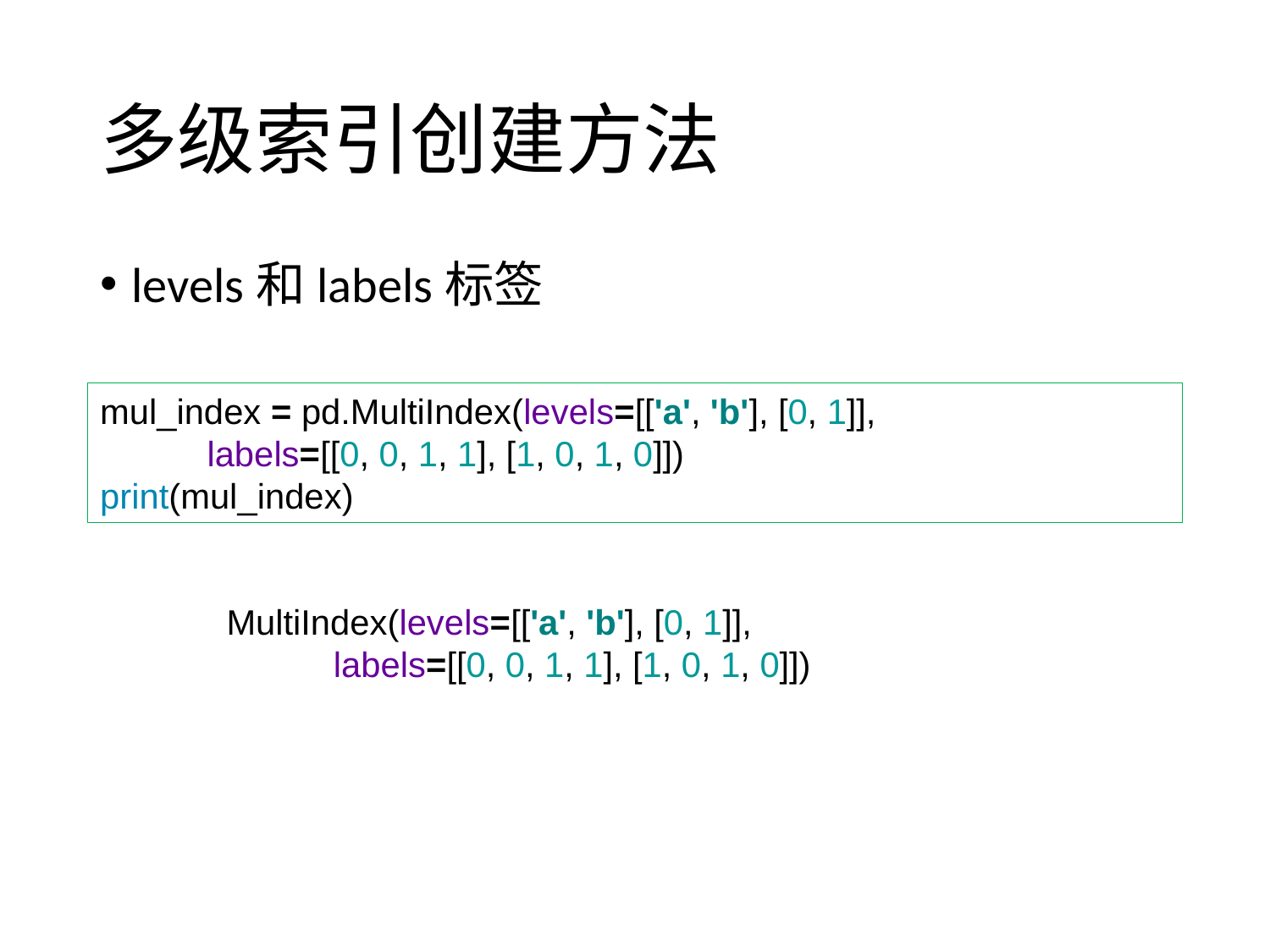

# 多级索引创建方法
levels和labels标签
mul_index = pd.MultiIndex(levels=[['a', 'b'], [0, 1]],
           labels=[[0, 0, 1, 1], [1, 0, 1, 0]])
print(mul_index)
MultiIndex(levels=[['a', 'b'], [0, 1]],
           labels=[[0, 0, 1, 1], [1, 0, 1, 0]])
59